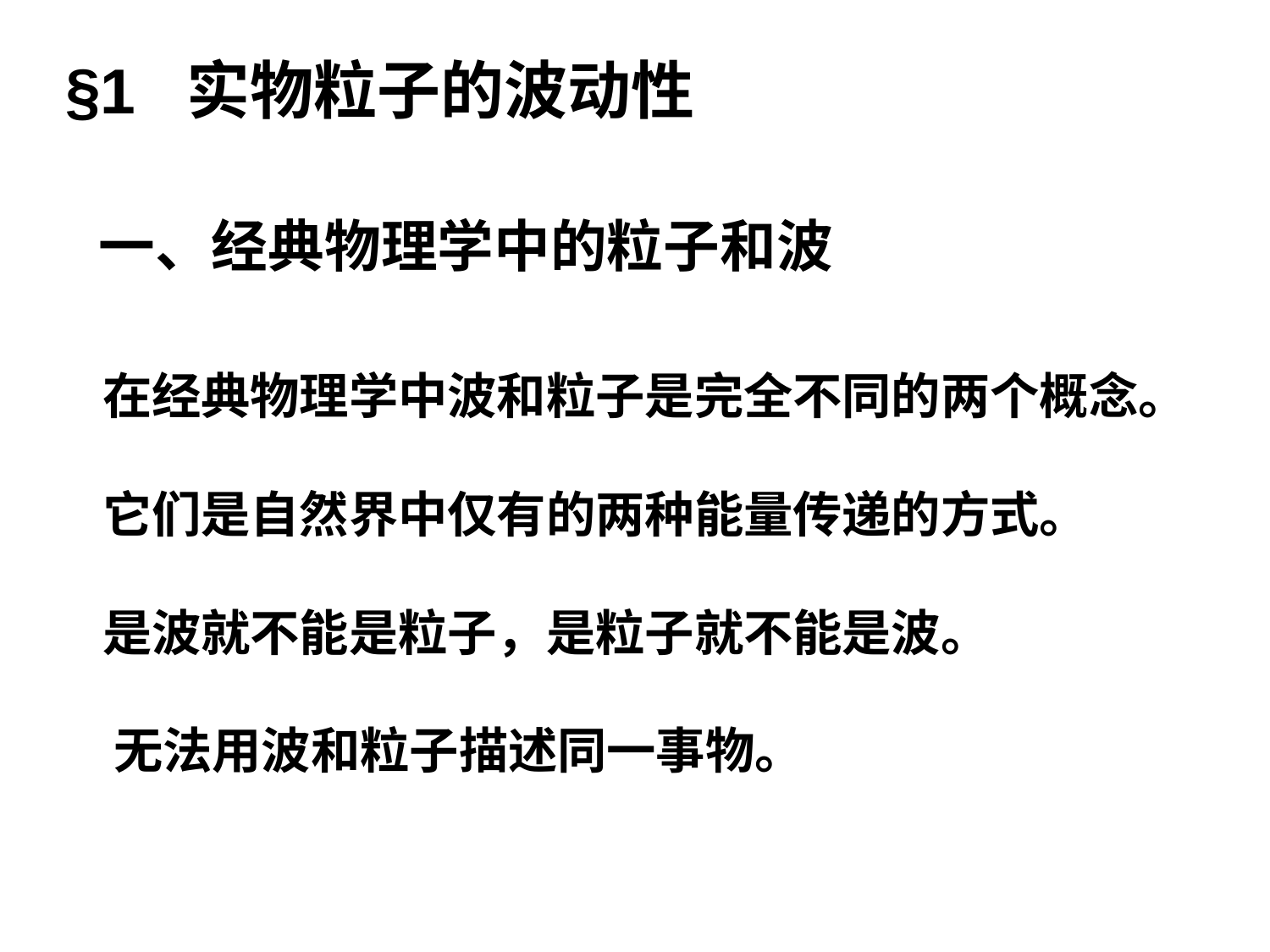

§1  实物粒子的波动性
一、经典物理学中的粒子和波
  在经典物理学中波和粒子是完全不同的两个概念。

  它们是自然界中仅有的两种能量传递的方式。

  是波就不能是粒子，是粒子就不能是波。

   无法用波和粒子描述同一事物。